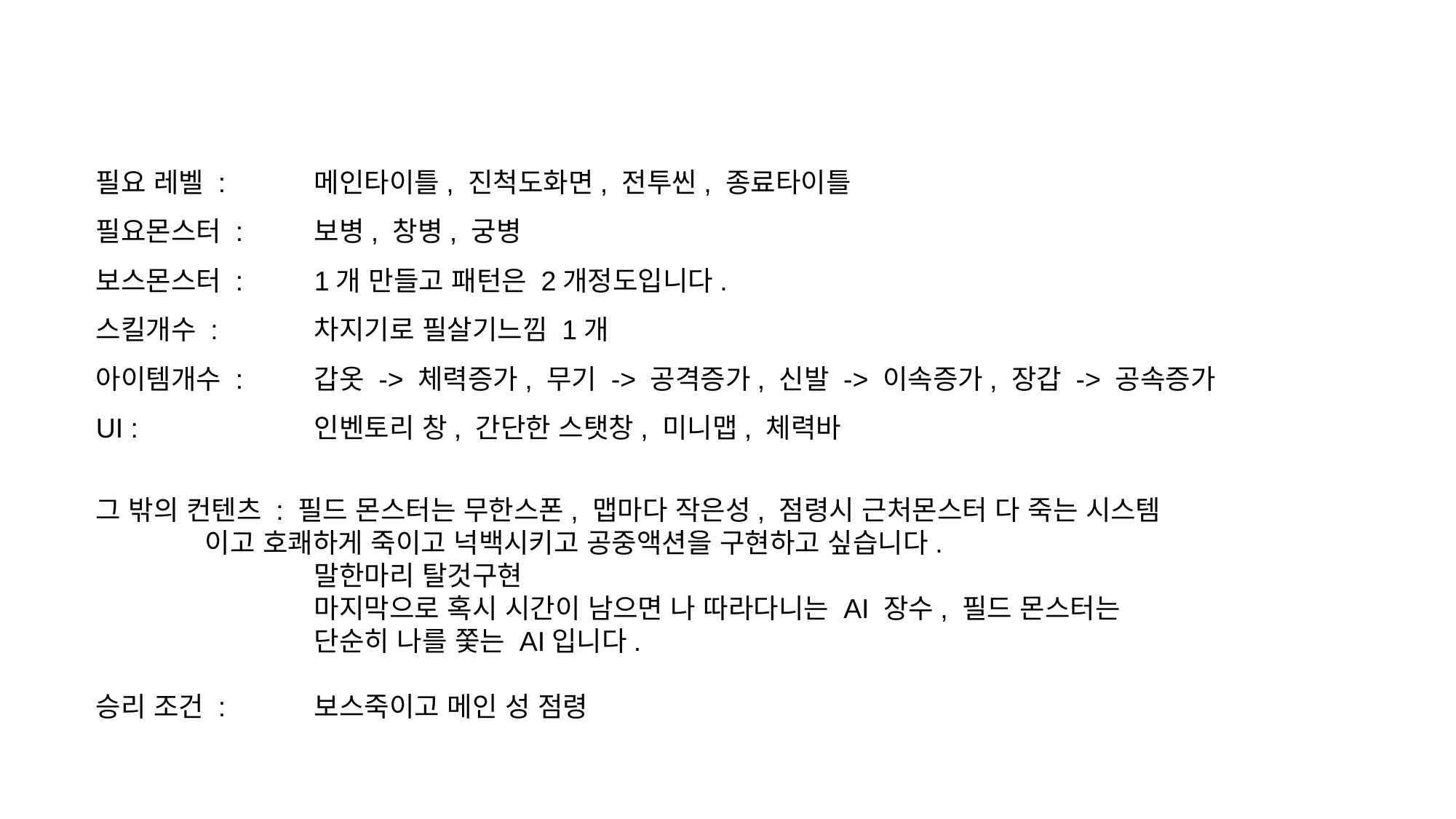

필요 레벨 : 	메인타이틀, 진척도화면, 전투씬, 종료타이틀
필요몬스터 : 	보병, 창병, 궁병
보스몬스터 : 	1개 만들고 패턴은 2개정도입니다.
스킬개수 : 	차지기로 필살기느낌 1개
아이템개수 : 	갑옷 -> 체력증가, 무기 -> 공격증가, 신발 -> 이속증가, 장갑 -> 공속증가
UI : 		인벤토리 창, 간단한 스탯창, 미니맵, 체력바

그 밖의 컨텐츠 : 필드 몬스터는 무한스폰, 맵마다 작은성, 점령시 근처몬스터 다 죽는 시스템		이고 호쾌하게 죽이고 넉백시키고 공중액션을 구현하고 싶습니다.
		말한마리 탈것구현
		마지막으로 혹시 시간이 남으면 나 따라다니는 AI 장수, 필드 몬스터는
		단순히 나를 쫓는 AI입니다.

승리 조건 : 	보스죽이고 메인 성 점령